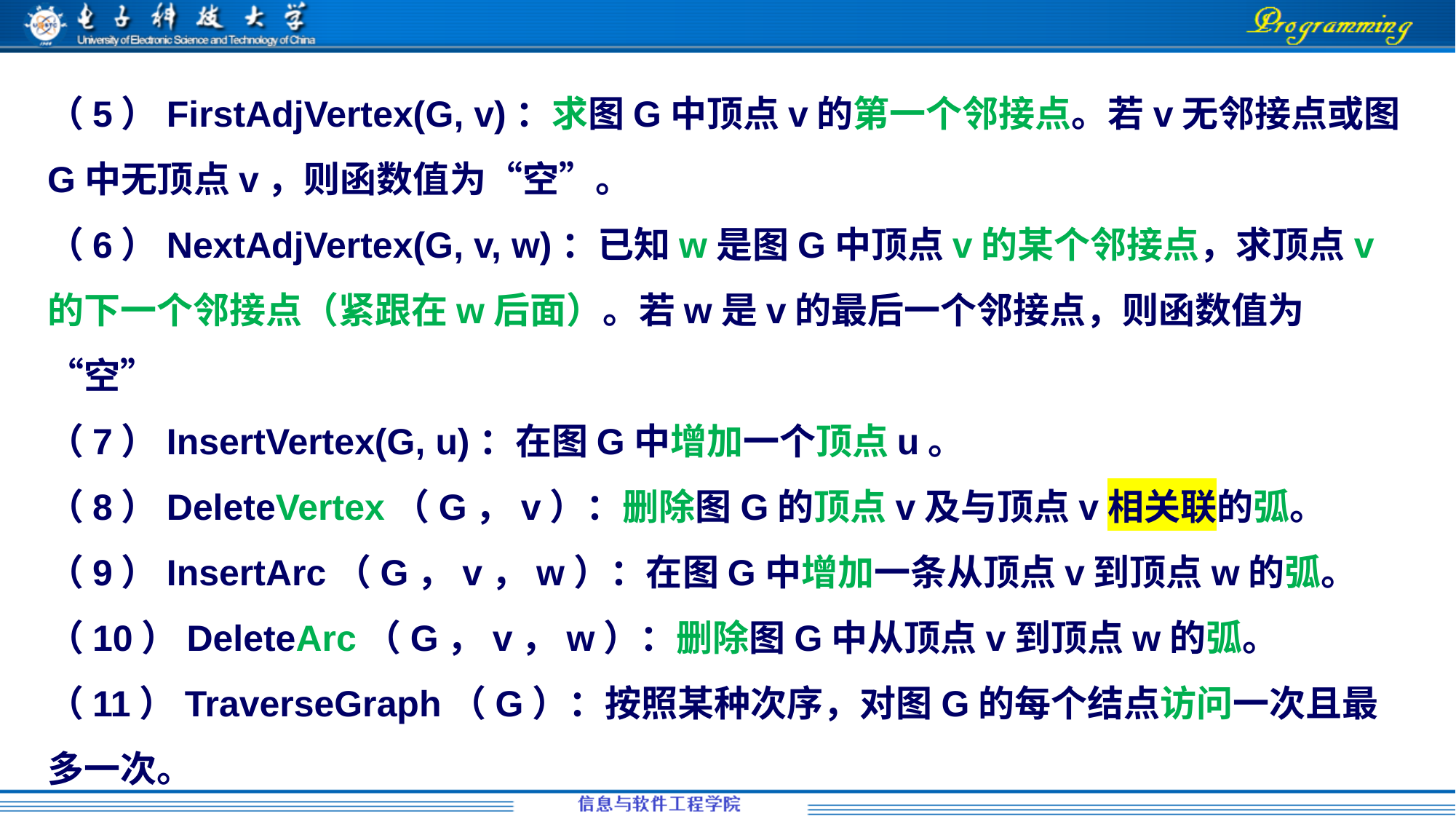

（5）FirstAdjVertex(G, v)：求图G中顶点v的第一个邻接点。若v无邻接点或图G中无顶点v，则函数值为“空”。
（6）NextAdjVertex(G, v, w)：已知w是图G中顶点v的某个邻接点，求顶点v的下一个邻接点（紧跟在w后面）。若w是v的最后一个邻接点，则函数值为“空”
（7）InsertVertex(G, u)：在图G中增加一个顶点u。
（8）DeleteVertex（G，v）：删除图G的顶点v及与顶点v相关联的弧。
（9）InsertArc（G，v，w）：在图G中增加一条从顶点v到顶点w的弧。
（10）DeleteArc（G，v，w）：删除图G中从顶点v到顶点w的弧。
（11）TraverseGraph（G）：按照某种次序，对图G的每个结点访问一次且最多一次。
} ADT Graph;